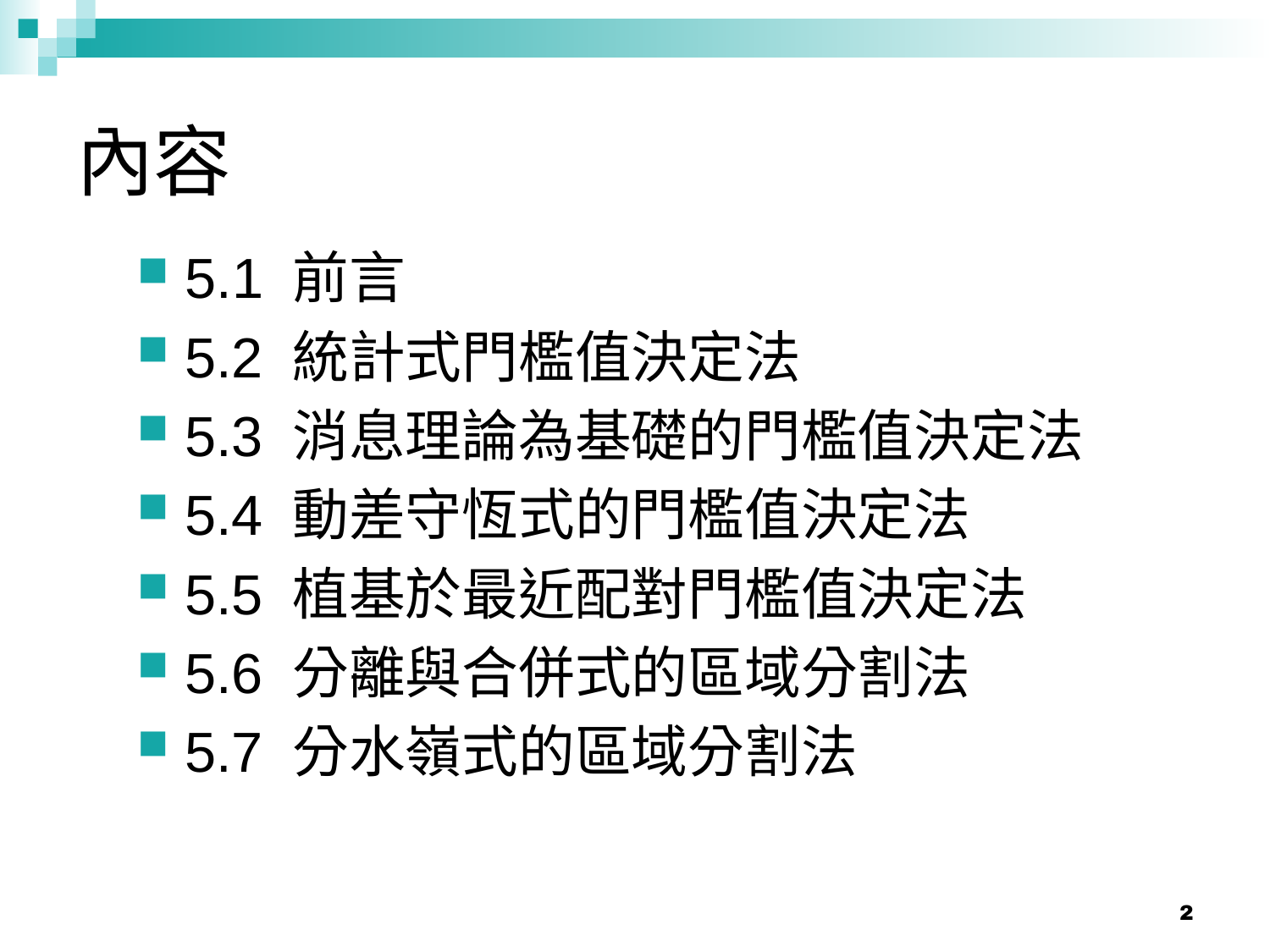

# 內容
5.1 前言
5.2 統計式門檻值決定法
5.3 消息理論為基礎的門檻值決定法
5.4 動差守恆式的門檻值決定法
5.5 植基於最近配對門檻值決定法
5.6 分離與合併式的區域分割法
5.7 分水嶺式的區域分割法
2